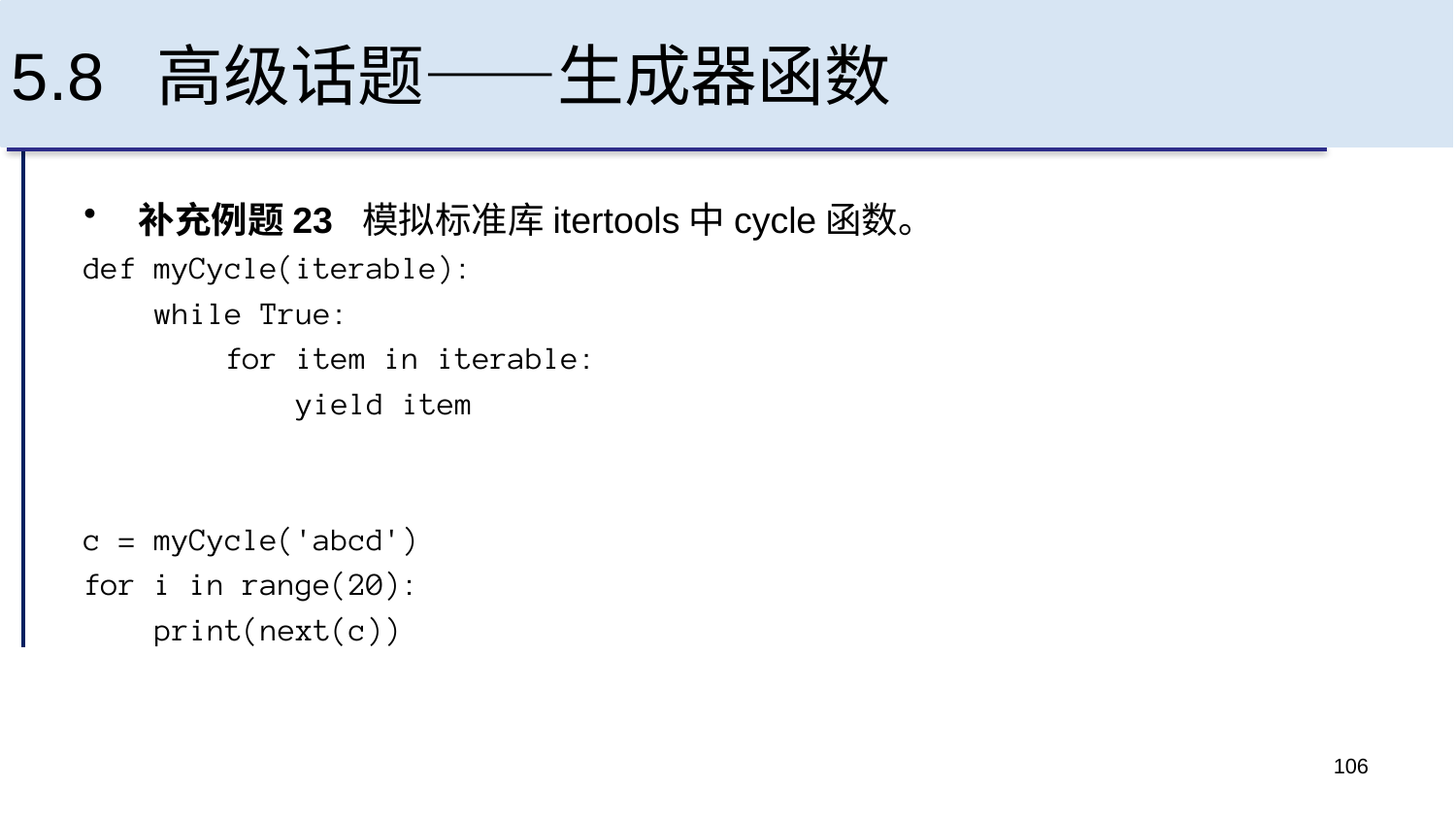

# 5.8  高级话题——生成器函数
补充例题23  模拟标准库itertools中cycle函数。
def myCycle(iterable):
    while True:
        for item in iterable:
            yield item

c = myCycle('abcd')
for i in range(20):
    print(next(c))
106